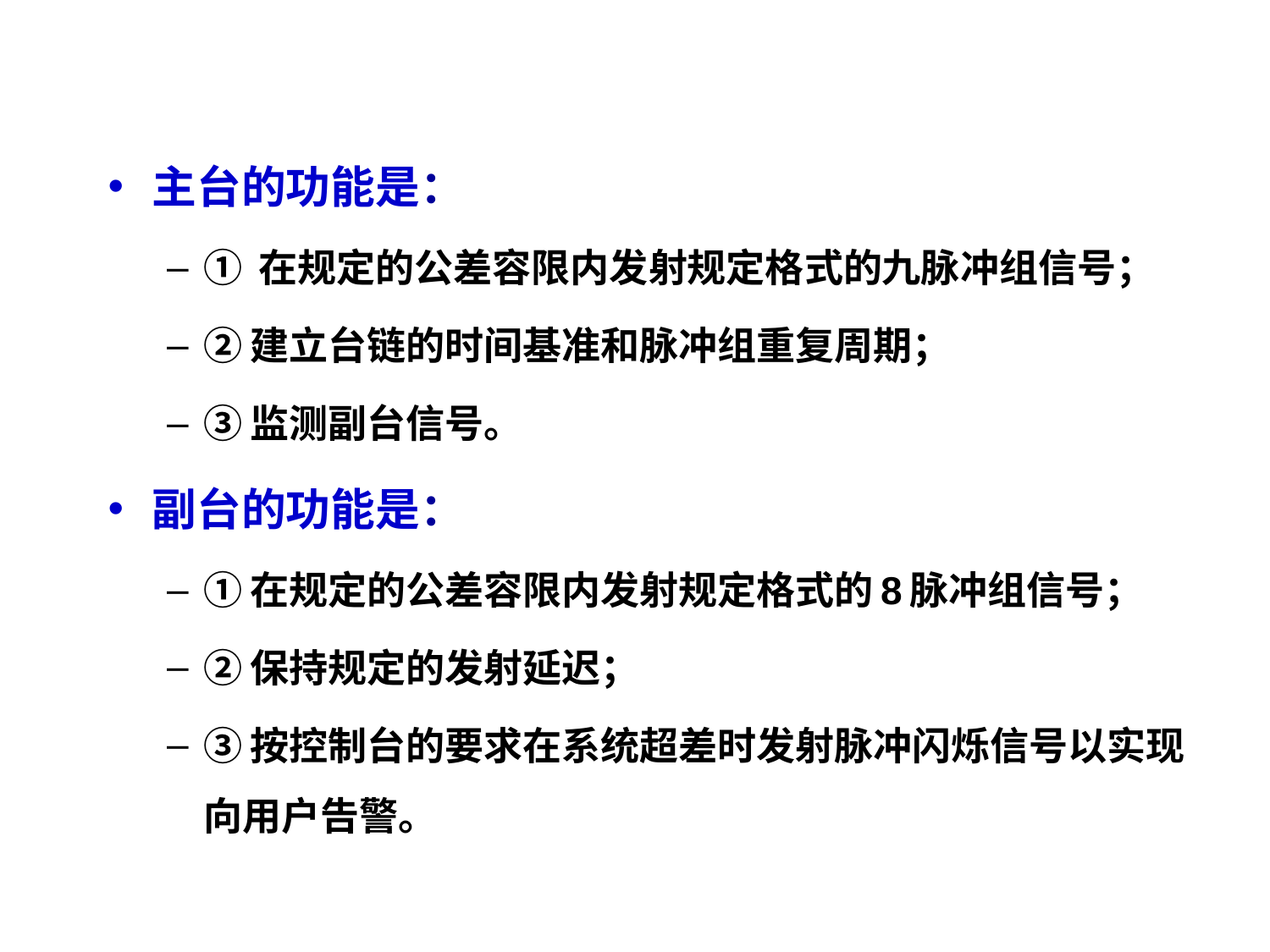

主台的功能是：
① 在规定的公差容限内发射规定格式的九脉冲组信号；
②建立台链的时间基准和脉冲组重复周期；
③监测副台信号。
副台的功能是：
①在规定的公差容限内发射规定格式的8脉冲组信号；
②保持规定的发射延迟；
③按控制台的要求在系统超差时发射脉冲闪烁信号以实现向用户告警。